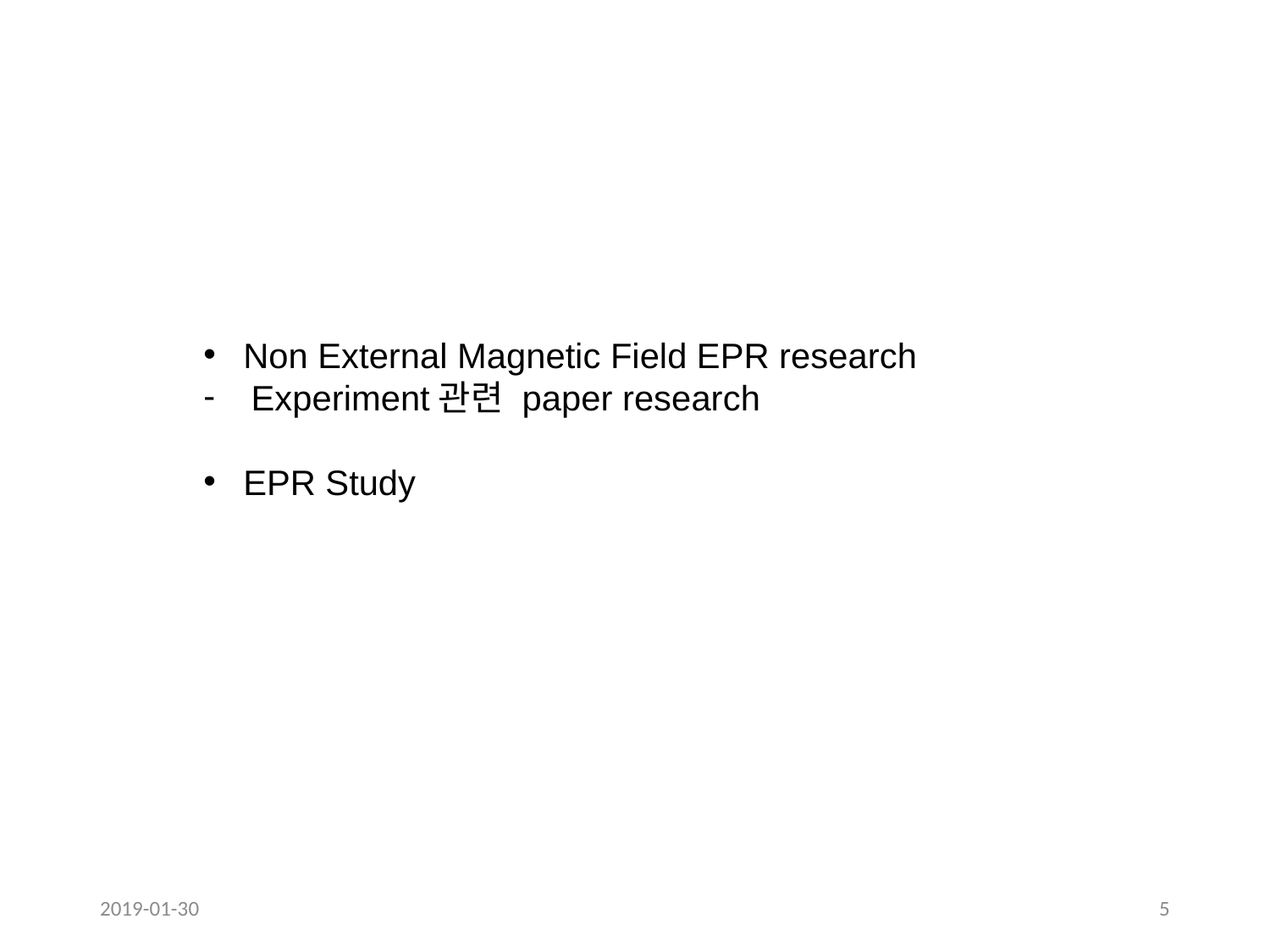

Non External Magnetic Field EPR research
Experiment관련 paper research

EPR Study

2019-01-30
5